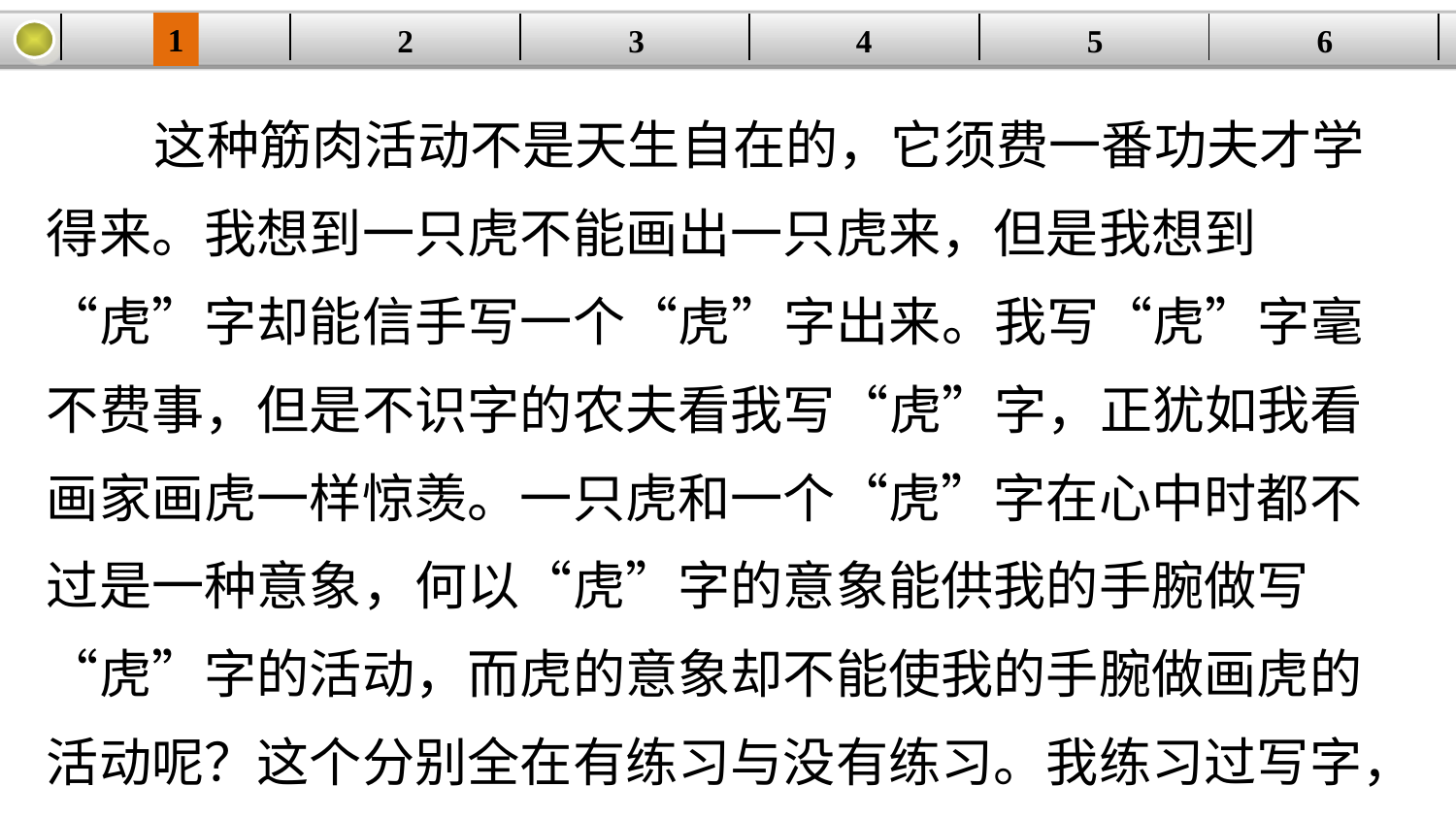

1
3
4
5
6
2
|  |  |  |  |  |  |
| --- | --- | --- | --- | --- | --- |

        这种筋肉活动不是天生自在的，它须费一番功夫才学得来。我想到一只虎不能画出一只虎来，但是我想到“虎”字却能信手写一个“虎”字出来。我写“虎”字毫不费事，但是不识字的农夫看我写“虎”字，正犹如我看画家画虎一样惊羡。一只虎和一个“虎”字在心中时都不过是一种意象，何以“虎”字的意象能供我的手腕做写“虎”字的活动，而虎的意象却不能使我的手腕做画虎的活动呢？这个分别全在有练习与没有练习。我练习过写字，却没有练习过作画。